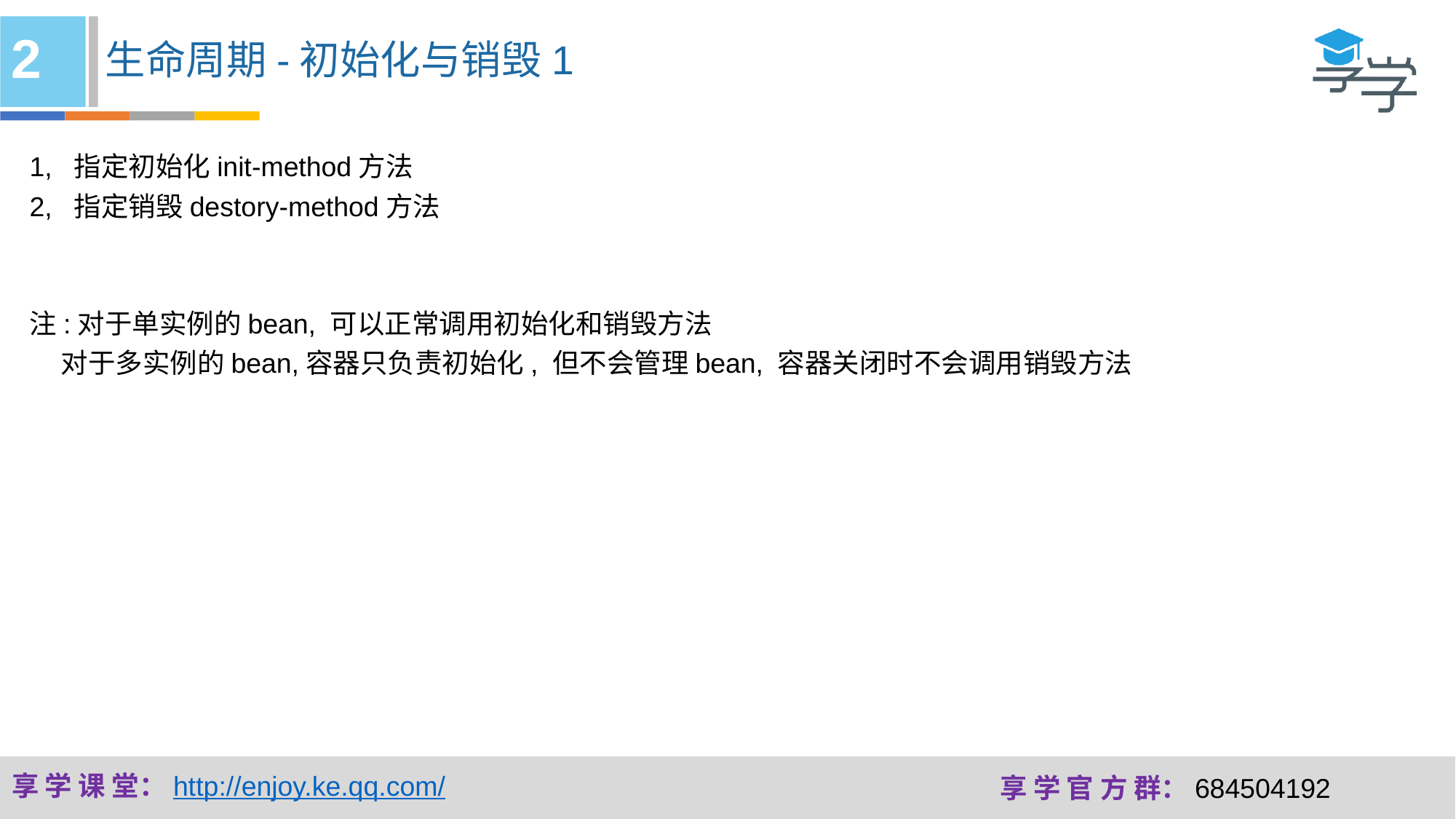

2
生命周期-初始化与销毁1

1,  指定初始化init-method方法
2,  指定销毁destory-method方法

注:对于单实例的bean, 可以正常调用初始化和销毁方法
    对于多实例的bean,容器只负责初始化, 但不会管理bean, 容器关闭时不会调用销毁方法